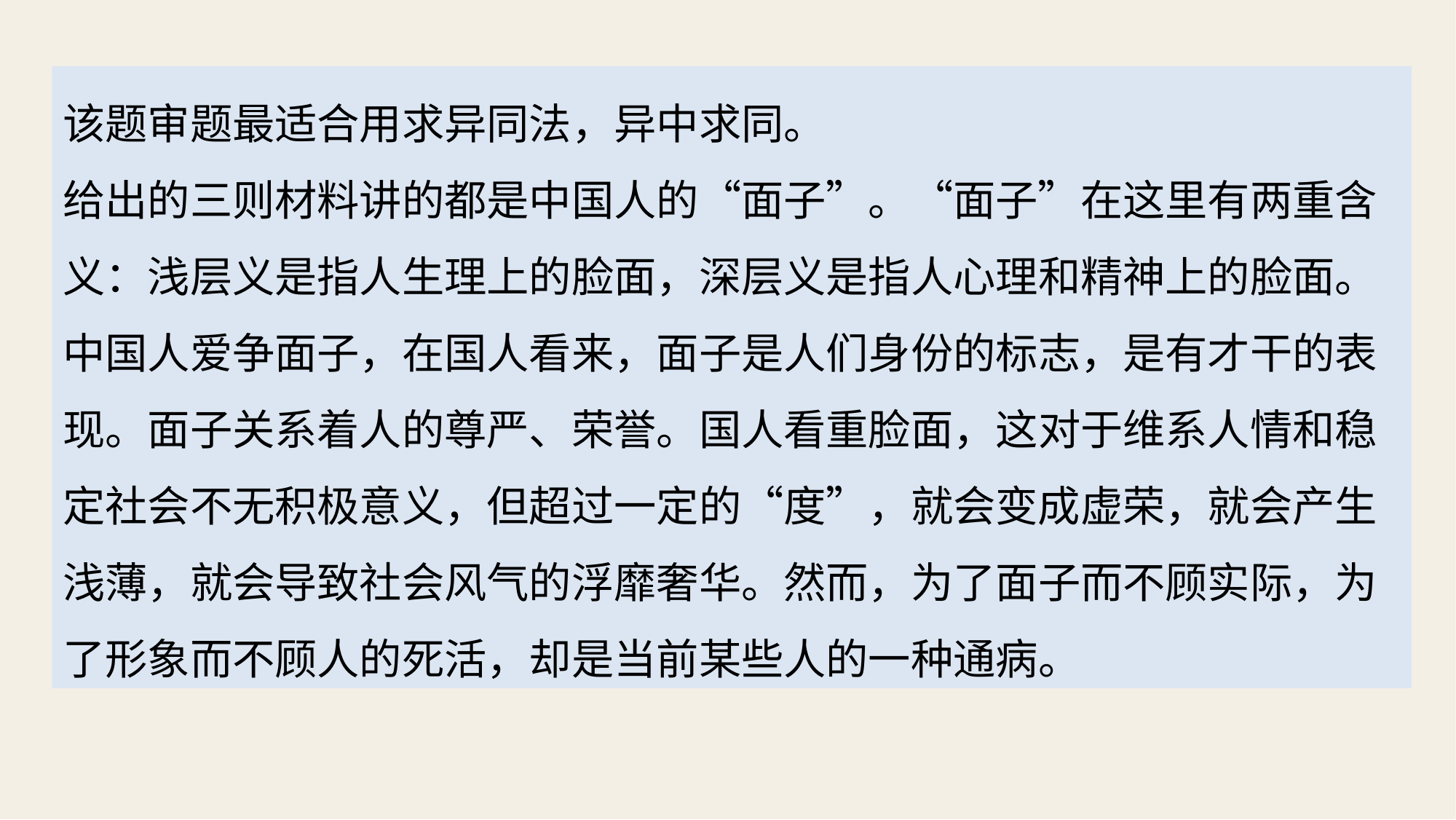

该题审题最适合用求异同法，异中求同。
给出的三则材料讲的都是中国人的“面子”。“面子”在这里有两重含义：浅层义是指人生理上的脸面，深层义是指人心理和精神上的脸面。中国人爱争面子，在国人看来，面子是人们身份的标志，是有才干的表现。面子关系着人的尊严、荣誉。国人看重脸面，这对于维系人情和稳定社会不无积极意义，但超过一定的“度”，就会变成虚荣，就会产生浅薄，就会导致社会风气的浮靡奢华。然而，为了面子而不顾实际，为了形象而不顾人的死活，却是当前某些人的一种通病。